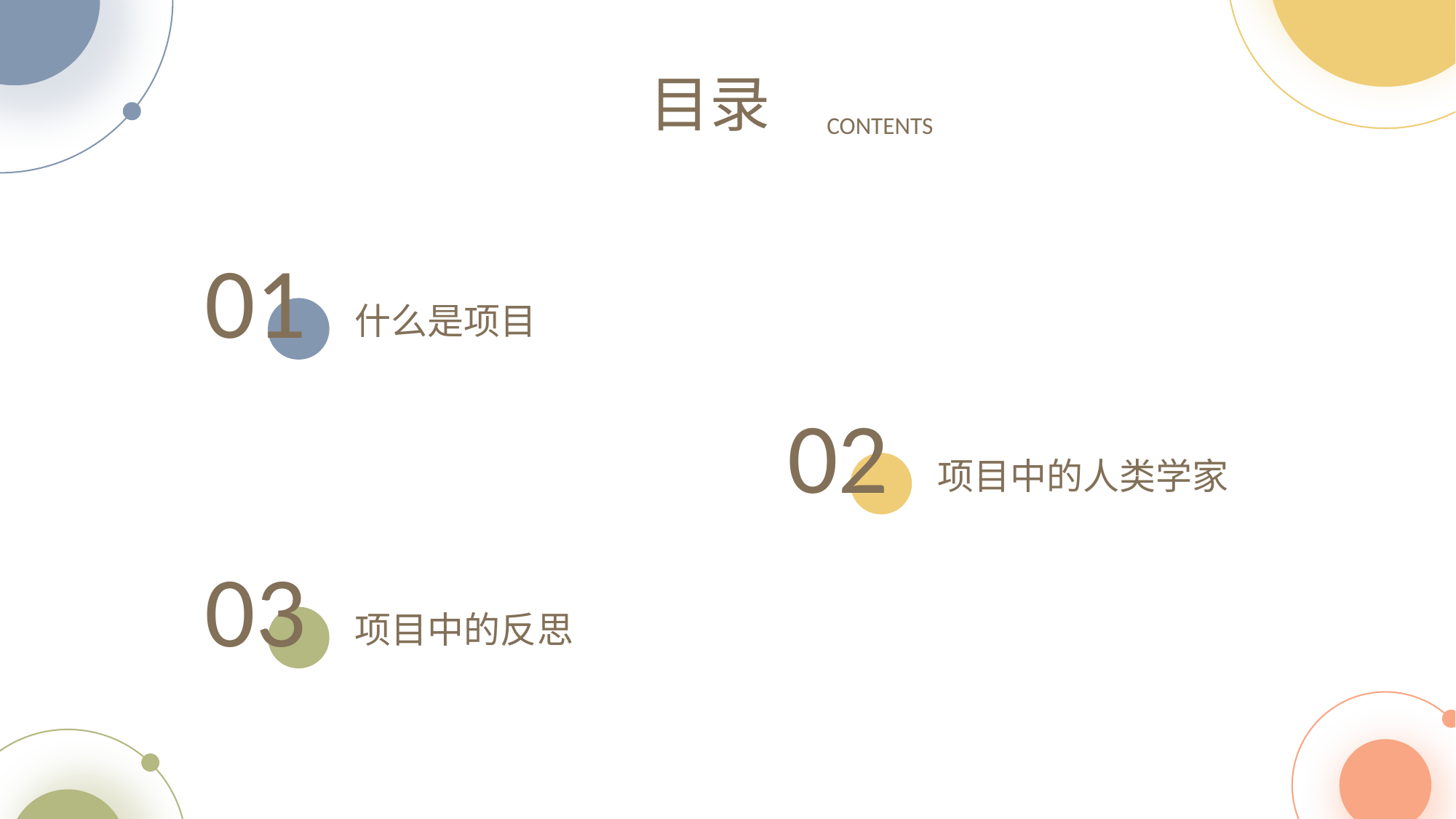

目录
CONTENTS
01
什么是项目

02
项目中的人类学家

03
项目中的反思